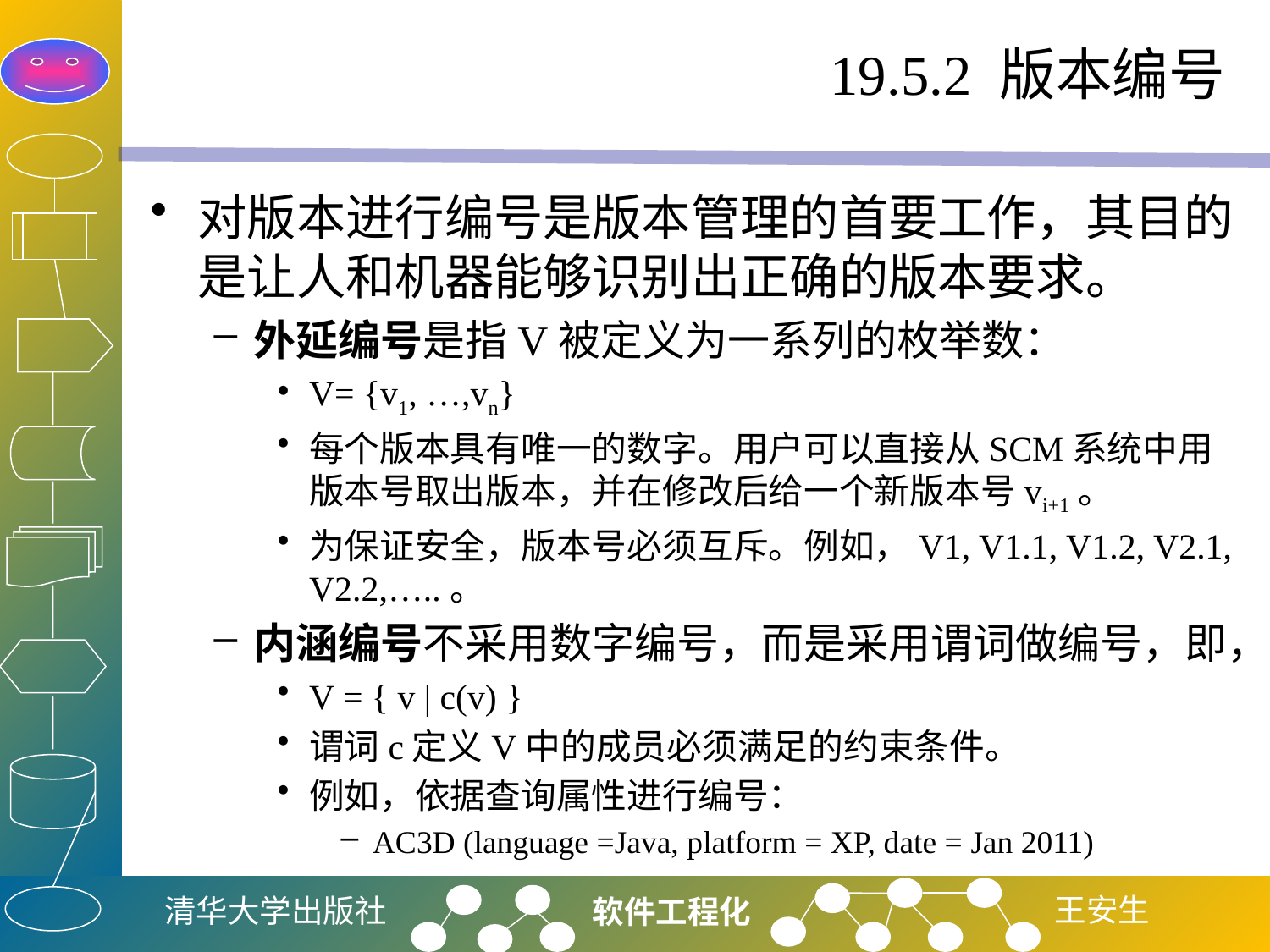

# 19.5.2 版本编号
对版本进行编号是版本管理的首要工作，其目的是让人和机器能够识别出正确的版本要求。
外延编号是指V被定义为一系列的枚举数：
V= {v1, …,vn}
每个版本具有唯一的数字。用户可以直接从SCM系统中用版本号取出版本，并在修改后给一个新版本号vi+1。
为保证安全，版本号必须互斥。例如，V1, V1.1, V1.2, V2.1, V2.2,…..。
内涵编号不采用数字编号，而是采用谓词做编号，即，
V = { v | c(v) }
谓词c定义V中的成员必须满足的约束条件。
例如，依据查询属性进行编号：
AC3D (language =Java, platform = XP, date = Jan 2011)